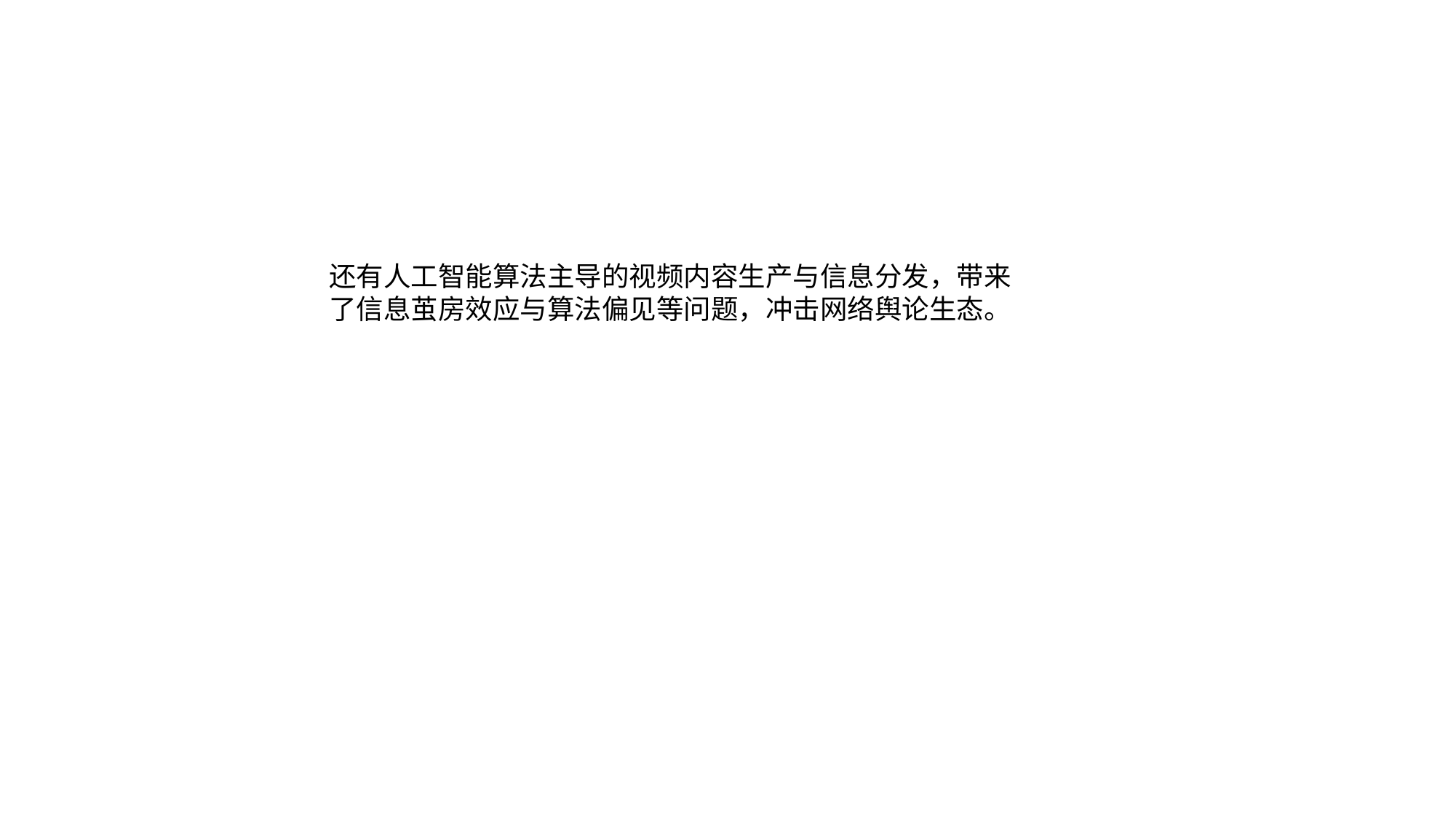

还有人工智能算法主导的视频内容生产与信息分发，带来了信息茧房效应与算法偏见等问题，冲击网络舆论生态。